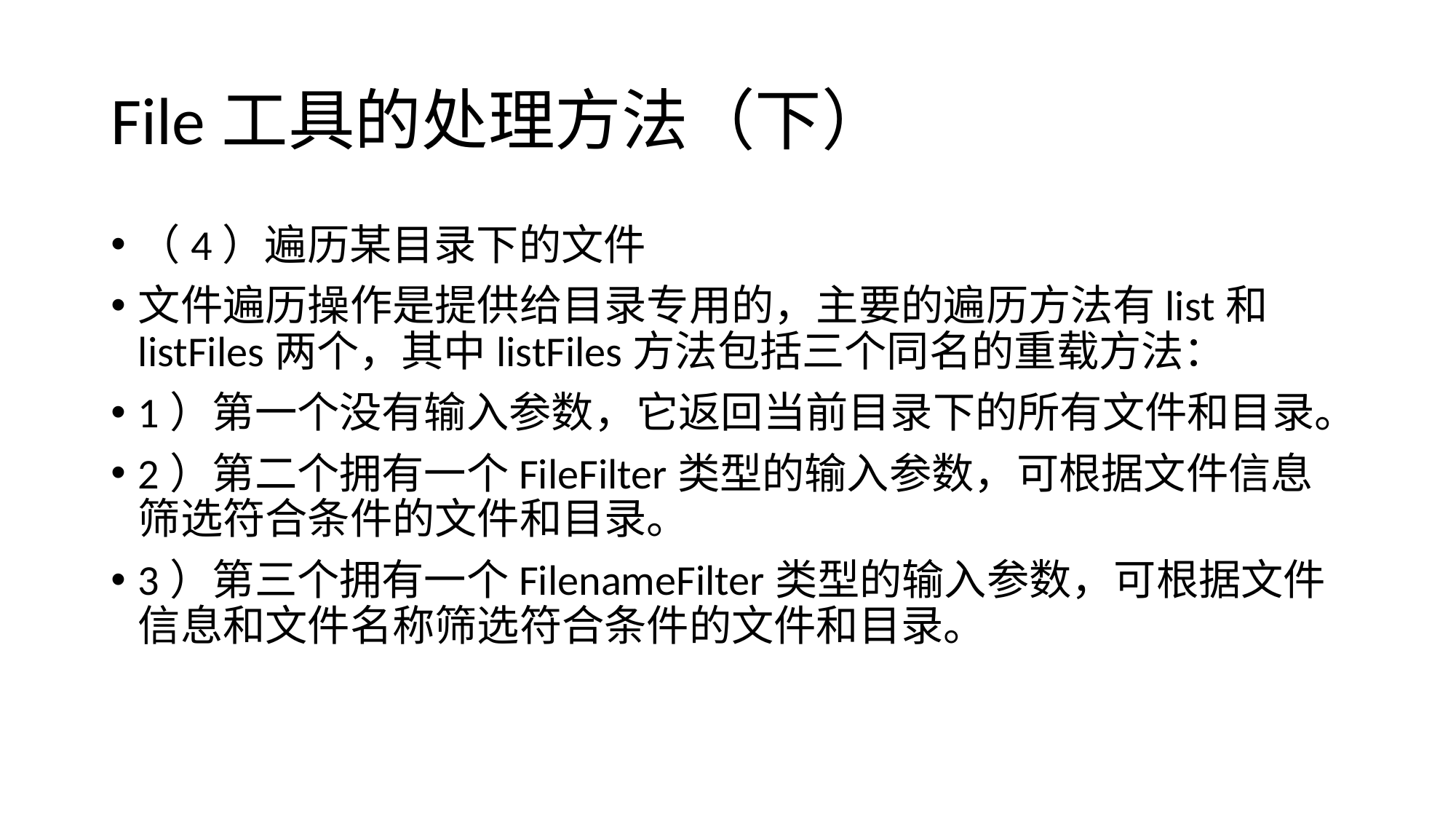

# File工具的处理方法（下）
（4）遍历某目录下的文件
文件遍历操作是提供给目录专用的，主要的遍历方法有list和listFiles两个，其中listFiles方法包括三个同名的重载方法：
1）第一个没有输入参数，它返回当前目录下的所有文件和目录。
2）第二个拥有一个FileFilter类型的输入参数，可根据文件信息筛选符合条件的文件和目录。
3）第三个拥有一个FilenameFilter类型的输入参数，可根据文件信息和文件名称筛选符合条件的文件和目录。